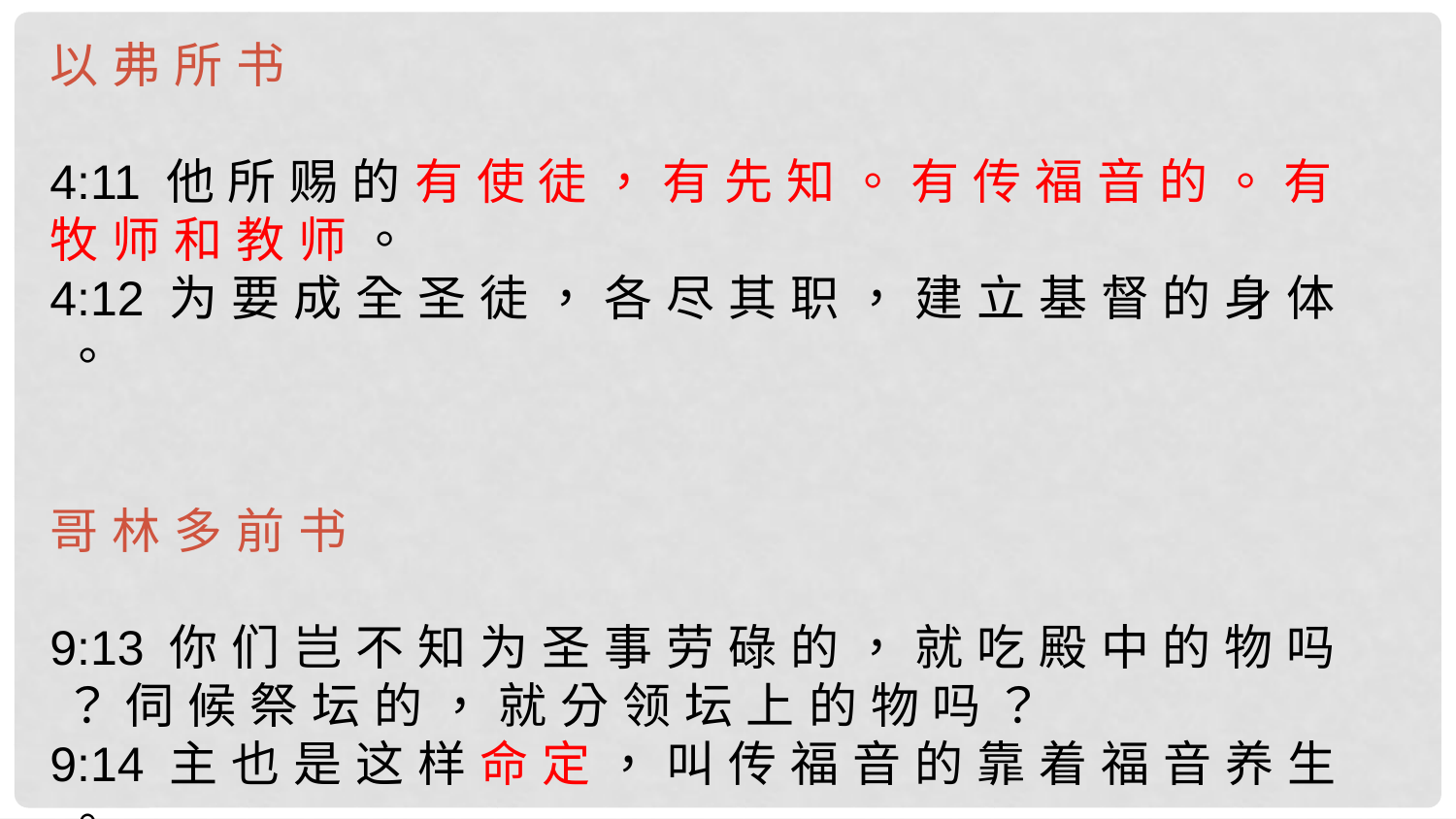

以 弗 所 书

4:11 他 所 赐 的 有 使 徒 ， 有 先 知 。 有 传 福 音 的 。 有 牧 师 和 教 师 。
4:12 为 要 成 全 圣 徒 ， 各 尽 其 职 ， 建 立 基 督 的 身 体 。

哥 林 多 前 书

9:13 你 们 岂 不 知 为 圣 事 劳 碌 的 ， 就 吃 殿 中 的 物 吗 ？ 伺 候 祭 坛 的 ， 就 分 领 坛 上 的 物 吗 ？
9:14 主 也 是 这 样 命 定 ， 叫 传 福 音 的 靠 着 福 音 养 生 。